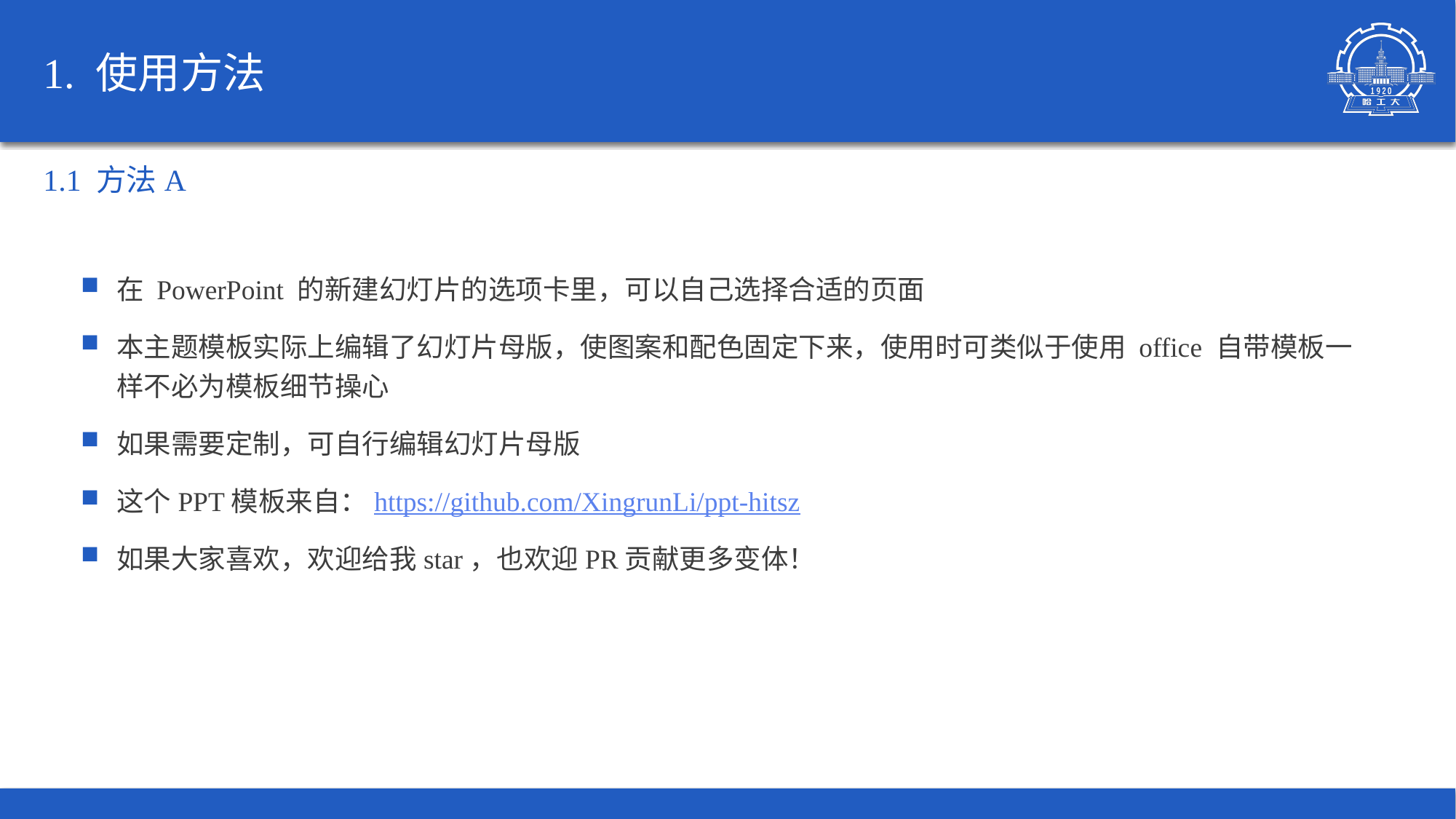

# 1. 使用方法
1.1 方法A
在 PowerPoint 的新建幻灯片的选项卡里，可以自己选择合适的页面
本主题模板实际上编辑了幻灯片母版，使图案和配色固定下来，使用时可类似于使用 office 自带模板一样不必为模板细节操心
如果需要定制，可自行编辑幻灯片母版
这个PPT模板来自：https://github.com/XingrunLi/ppt-hitsz
如果大家喜欢，欢迎给我star，也欢迎PR贡献更多变体！